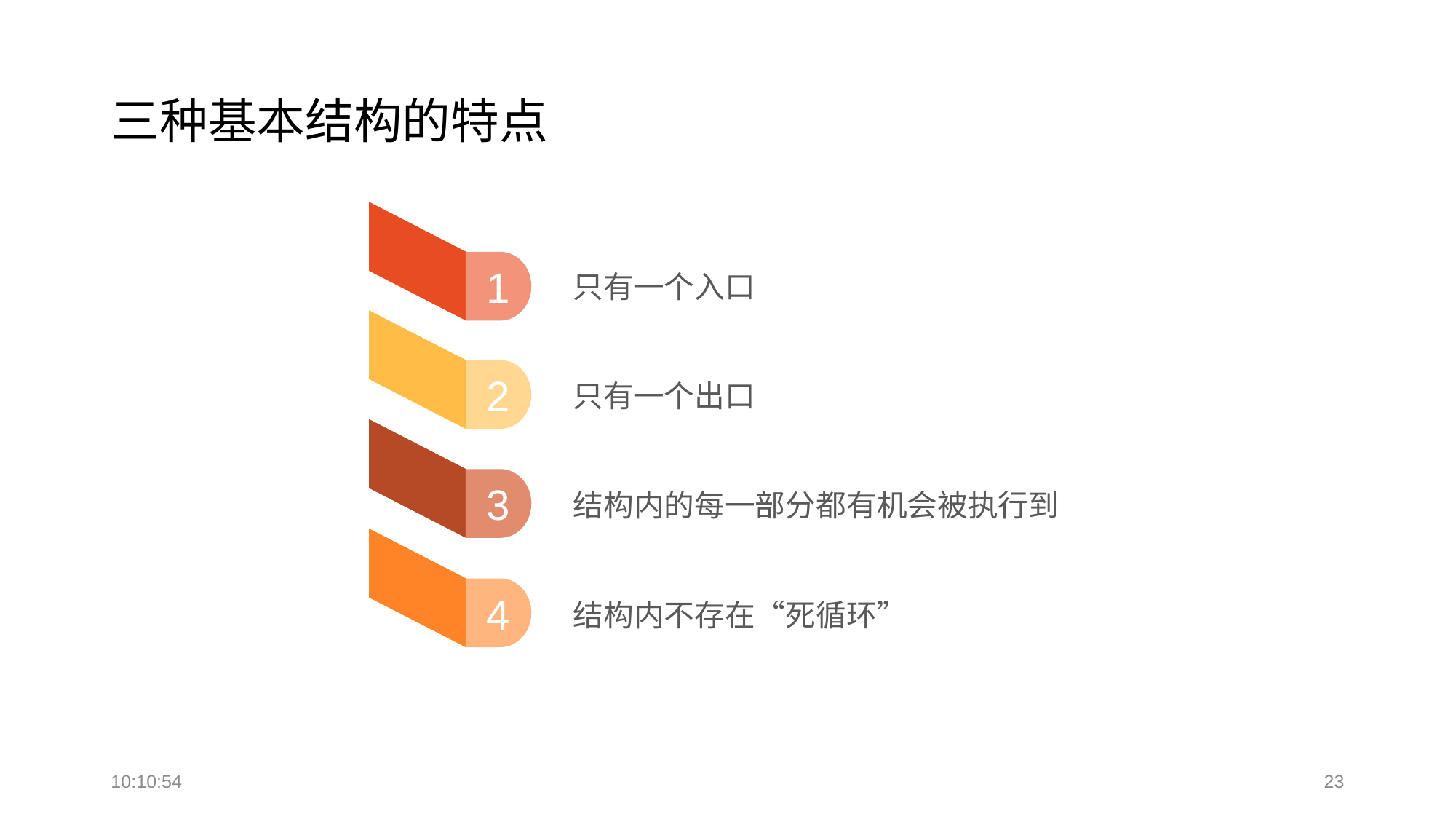

# 三种基本结构的特点

只有一个入口
1

只有一个出口
2

结构内的每一部分都有机会被执行到
3

结构内不存在“死循环”
4
10:10:54
23